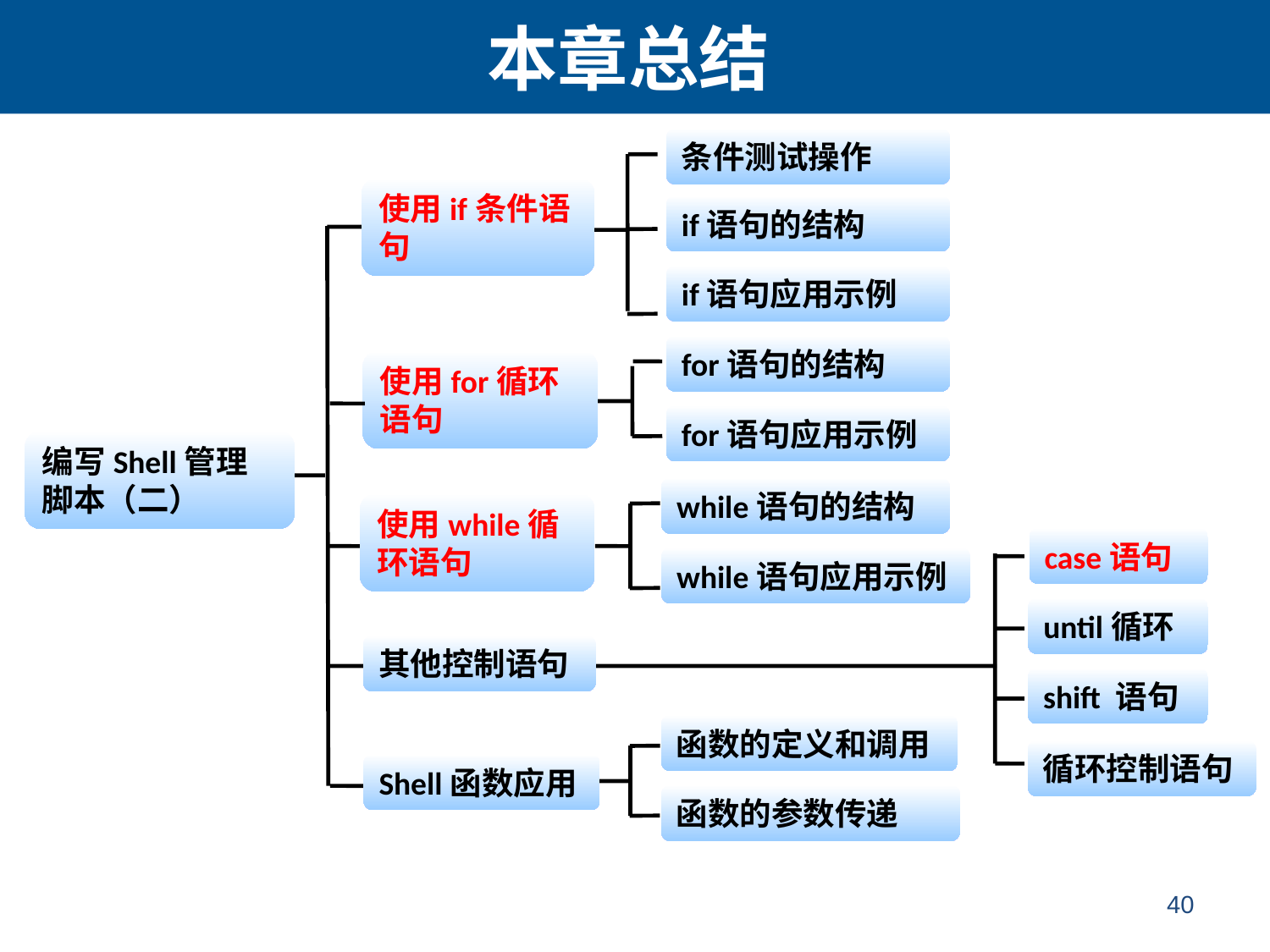

# 本章总结
条件测试操作

使用if条件语句
if语句的结构

if语句应用示例

for语句的结构
使用for循环语句

for语句应用示例
编写Shell管理脚本（二）

while语句的结构
使用while循环语句

case语句

while语句应用示例

until循环

其他控制语句

shift 语句

函数的定义和调用
Shell函数应用
循环控制语句

函数的参数传递

40